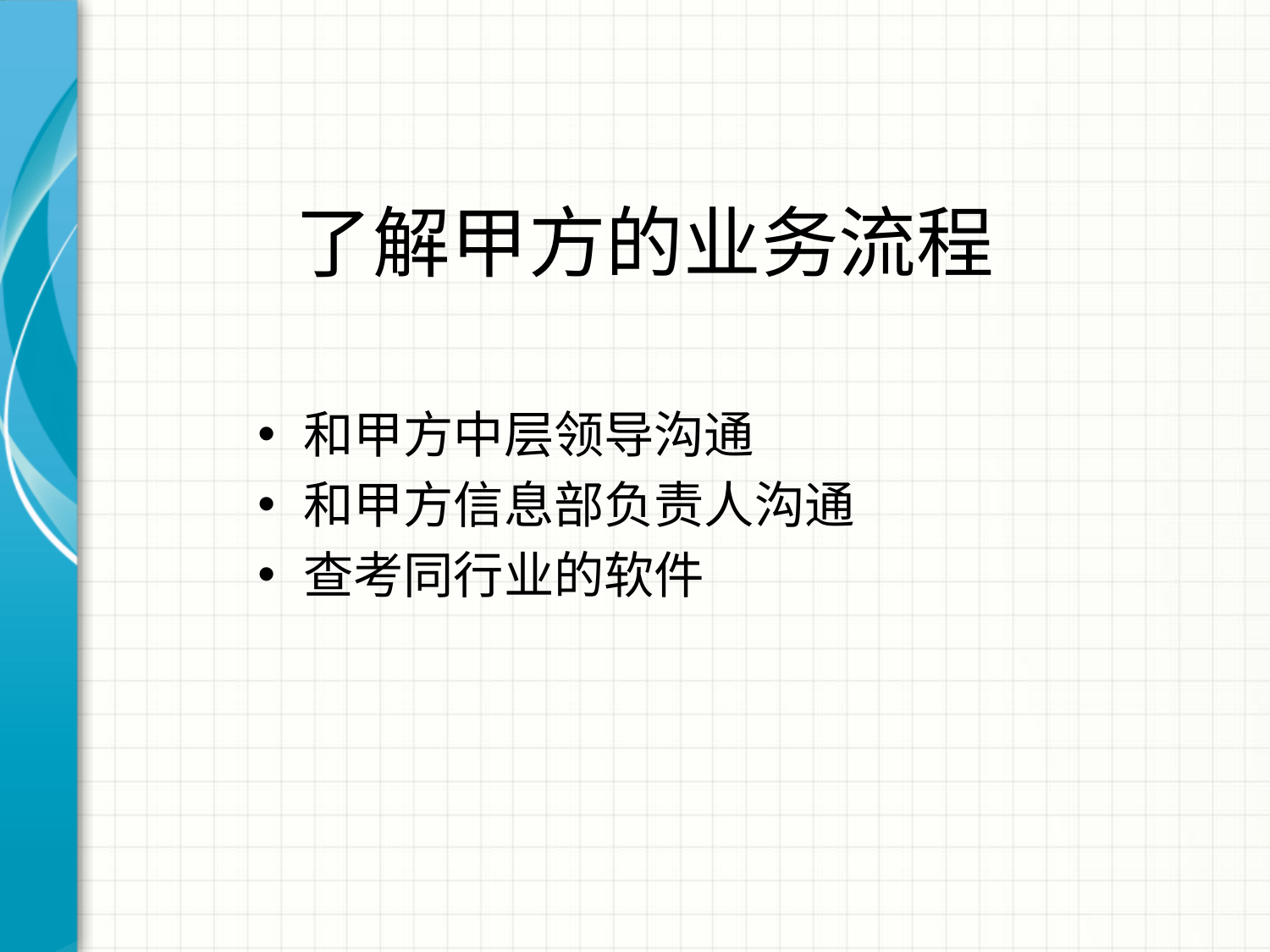

# 了解甲方的业务流程

和甲方中层领导沟通
和甲方信息部负责人沟通
查考同行业的软件